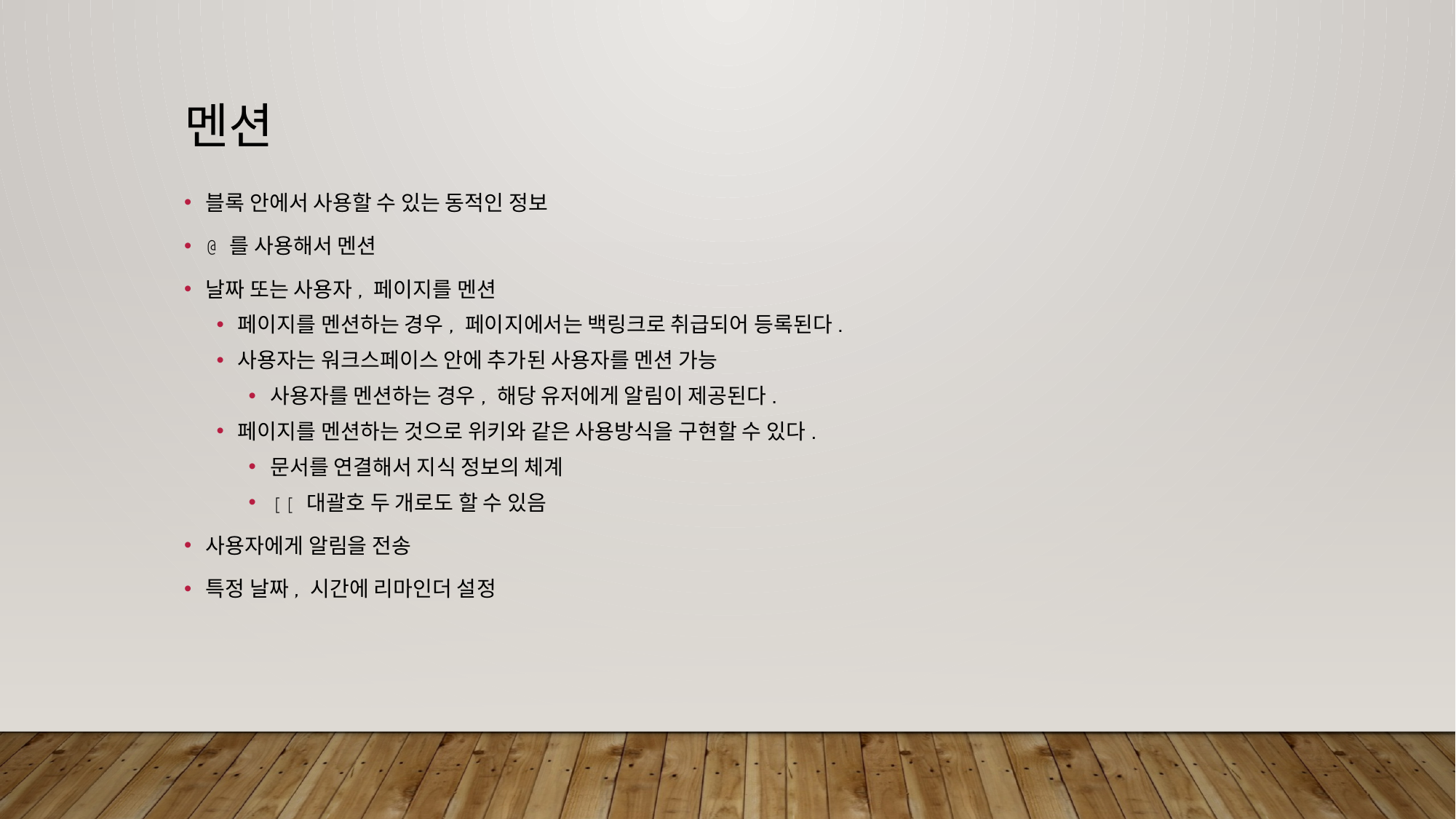

# 멘션
블록 안에서 사용할 수 있는 동적인 정보
@ 를 사용해서 멘션
날짜 또는 사용자, 페이지를 멘션
페이지를 멘션하는 경우, 페이지에서는 백링크로 취급되어 등록된다.
사용자는 워크스페이스 안에 추가된 사용자를 멘션 가능
사용자를 멘션하는 경우, 해당 유저에게 알림이 제공된다.
페이지를 멘션하는 것으로 위키와 같은 사용방식을 구현할 수 있다.
문서를 연결해서 지식 정보의 체계
[[ 대괄호 두 개로도 할 수 있음
사용자에게 알림을 전송
특정 날짜, 시간에 리마인더 설정